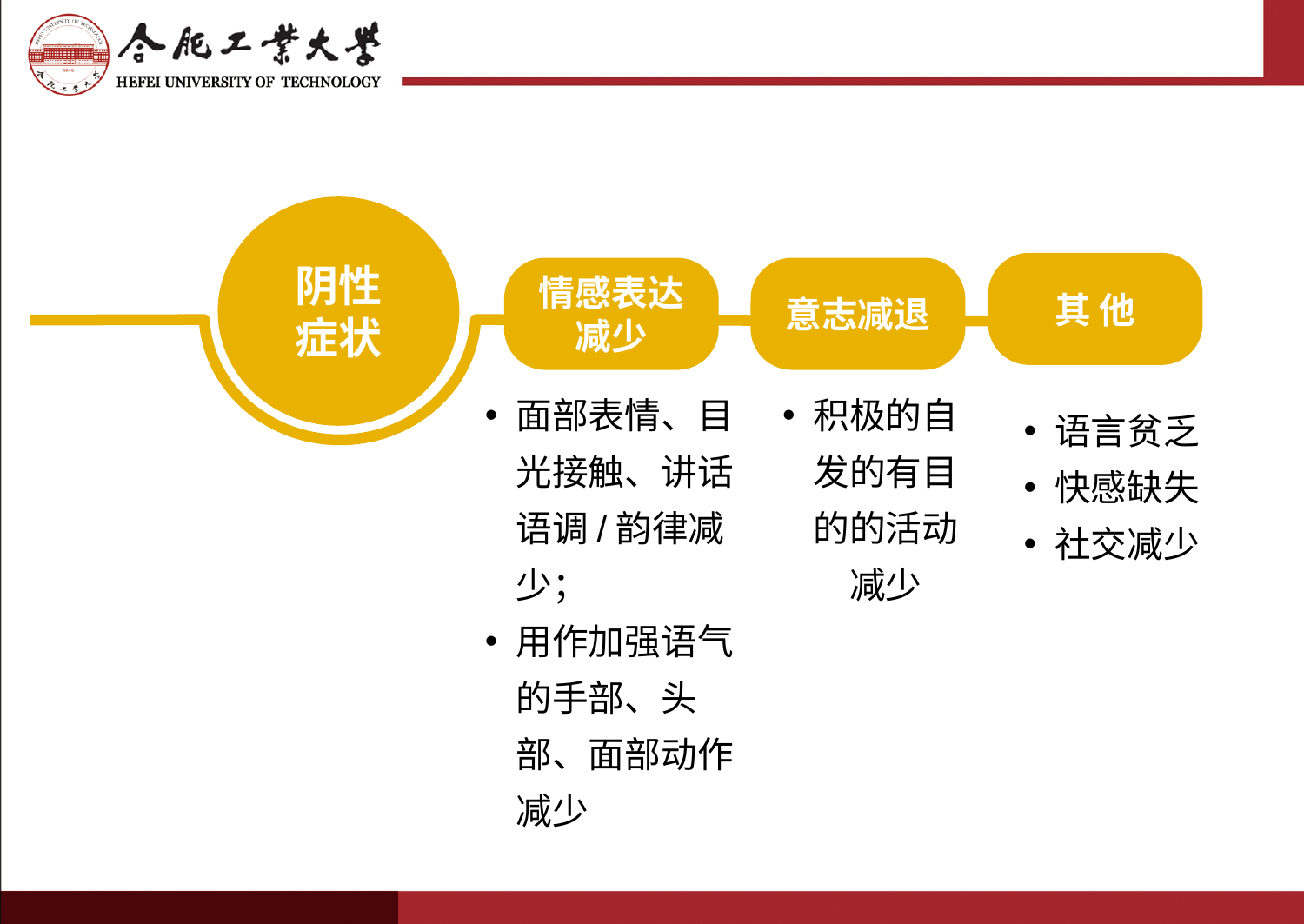

阴性
症状
其 他
情感表达
减少
意志减退

面部表情、目光接触、讲话语调/韵律减少；
用作加强语气的手部、头部、面部动作减少
积极的自发的有目的的活动减少
语言贫乏
快感缺失
社交减少